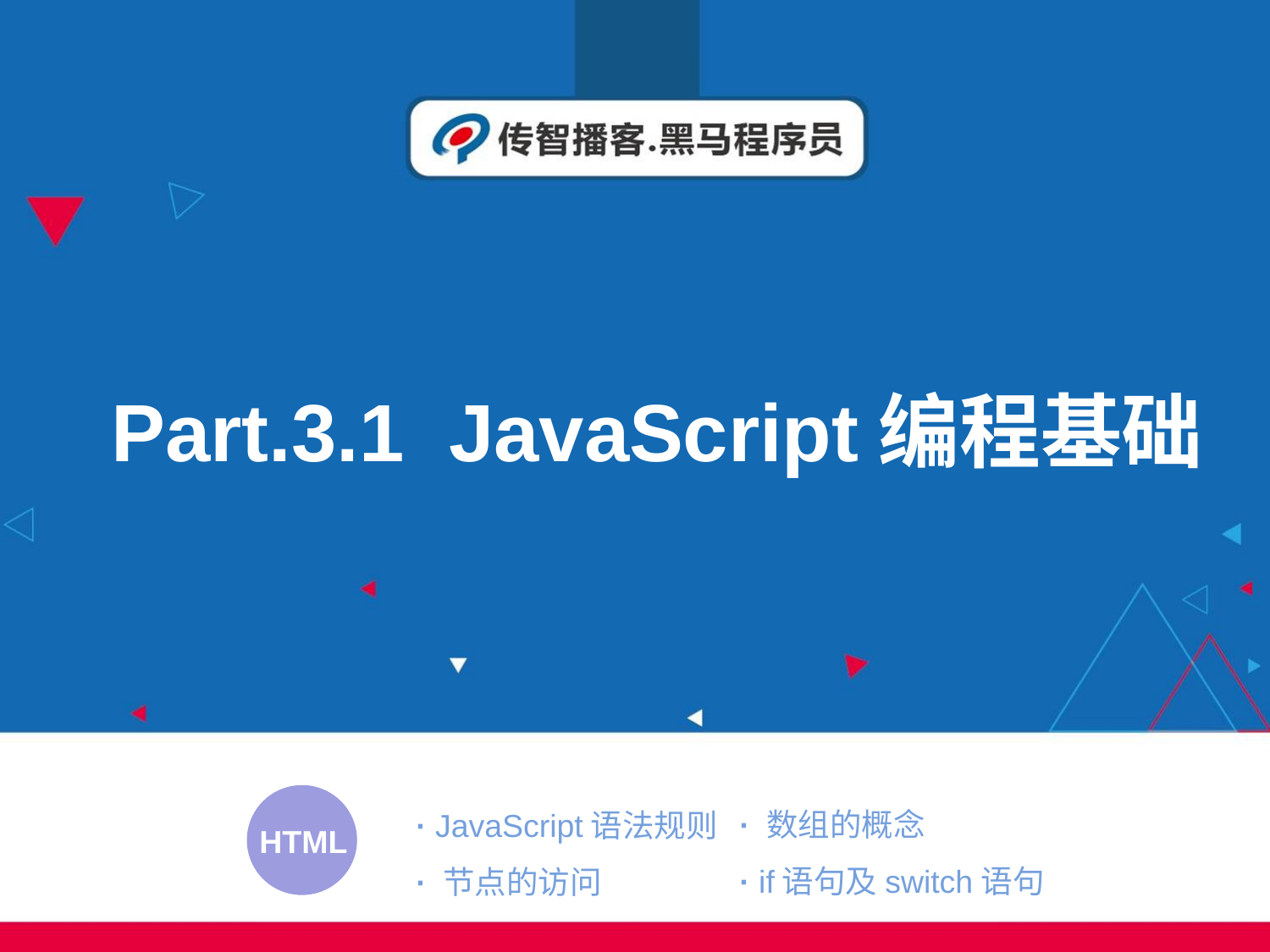

# Part.3.1  JavaScript编程基础
· 数组的概念
· if语句及switch语句
· JavaScript语法规则
· 节点的访问

 HTML